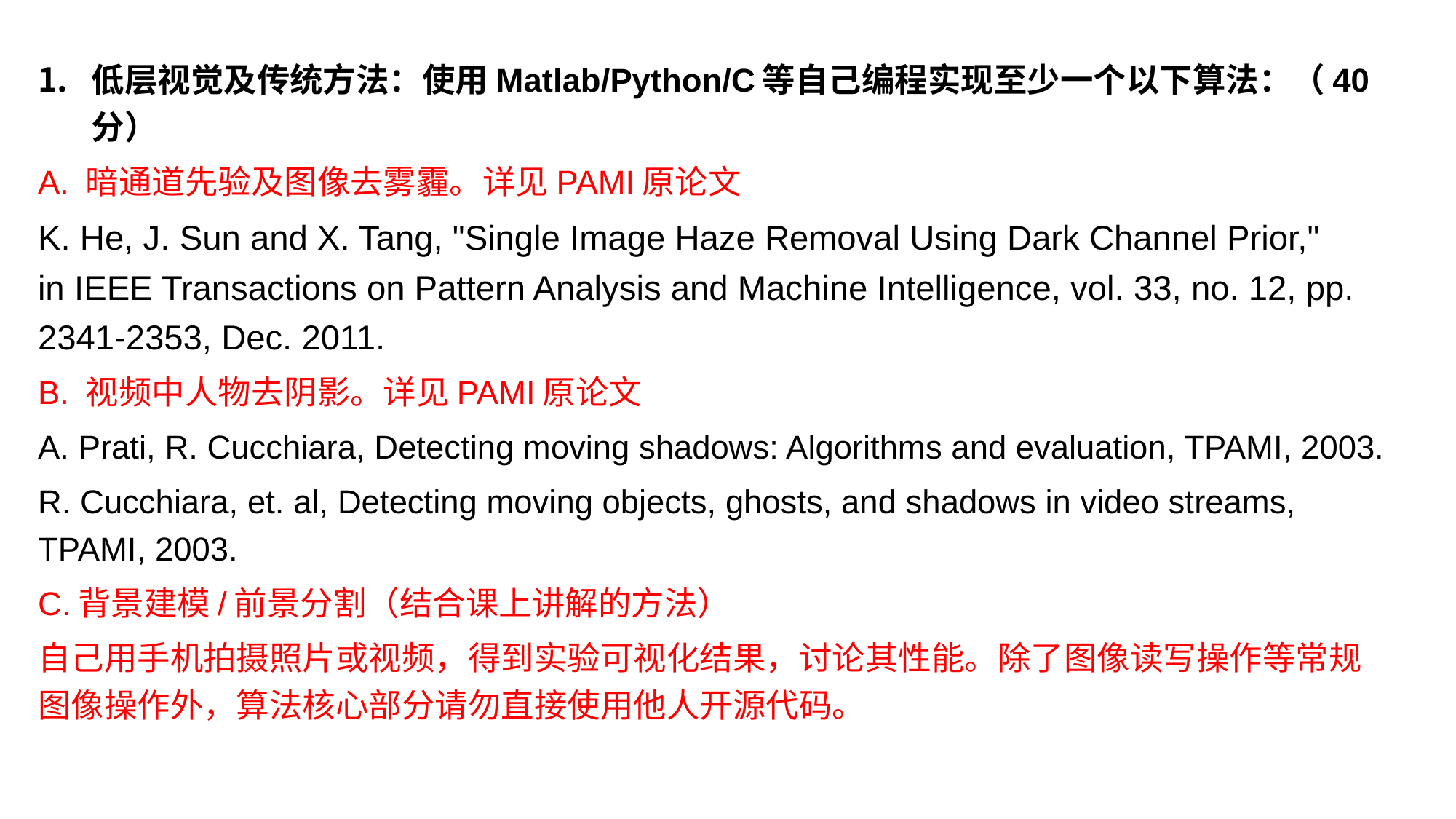

低层视觉及传统方法：使用Matlab/Python/C等自己编程实现至少一个以下算法：（40分）
A. 暗通道先验及图像去雾霾。详见PAMI原论文
K. He, J. Sun and X. Tang, "Single Image Haze Removal Using Dark Channel Prior," in IEEE Transactions on Pattern Analysis and Machine Intelligence, vol. 33, no. 12, pp. 2341-2353, Dec. 2011.
B. 视频中人物去阴影。详见PAMI原论文
A. Prati, R. Cucchiara, Detecting moving shadows: Algorithms and evaluation, TPAMI, 2003.
R. Cucchiara, et. al, Detecting moving objects, ghosts, and shadows in video streams, TPAMI, 2003.
C.背景建模/前景分割（结合课上讲解的方法）
自己用手机拍摄照片或视频，得到实验可视化结果，讨论其性能。除了图像读写操作等常规图像操作外，算法核心部分请勿直接使用他人开源代码。